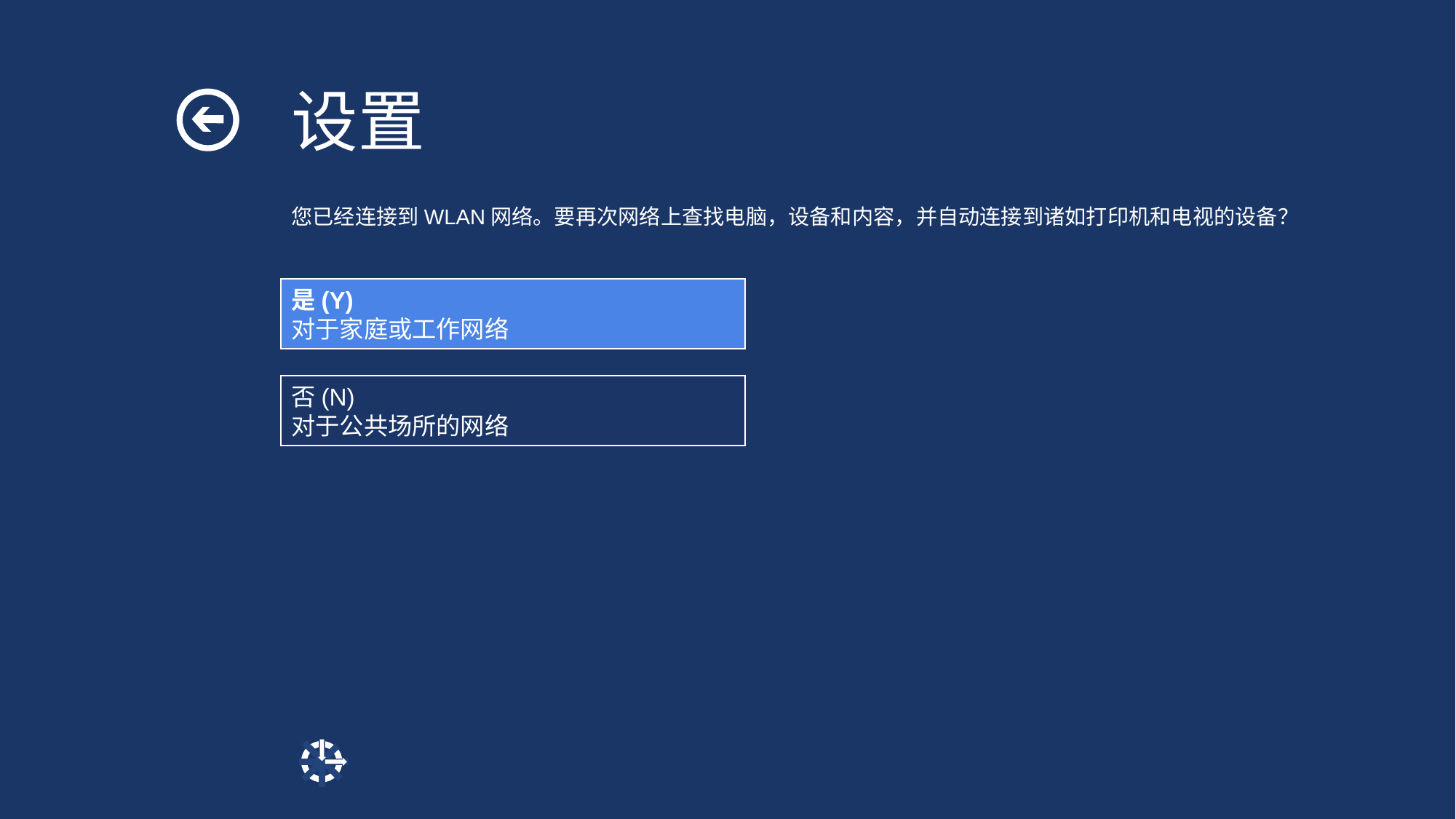

设置
设置

您已经连接到WLAN网络。要再次网络上查找电脑，设备和内容，并自动连接到诸如打印机和电视的设备？
更新你的应用
自动更新你的应用
是(Y)
对于家庭或工作网络
开
否(N)
对于公共场所的网络
帮助保护你的电脑和隐私
使用smart screen 在线服务可帮助防范Windows应用商店的应用和internet explorer加载的站点中的恶意内容和恶意下载
开
将“Do Not Track”请求发送至我在internet explorer中访问的网站
开